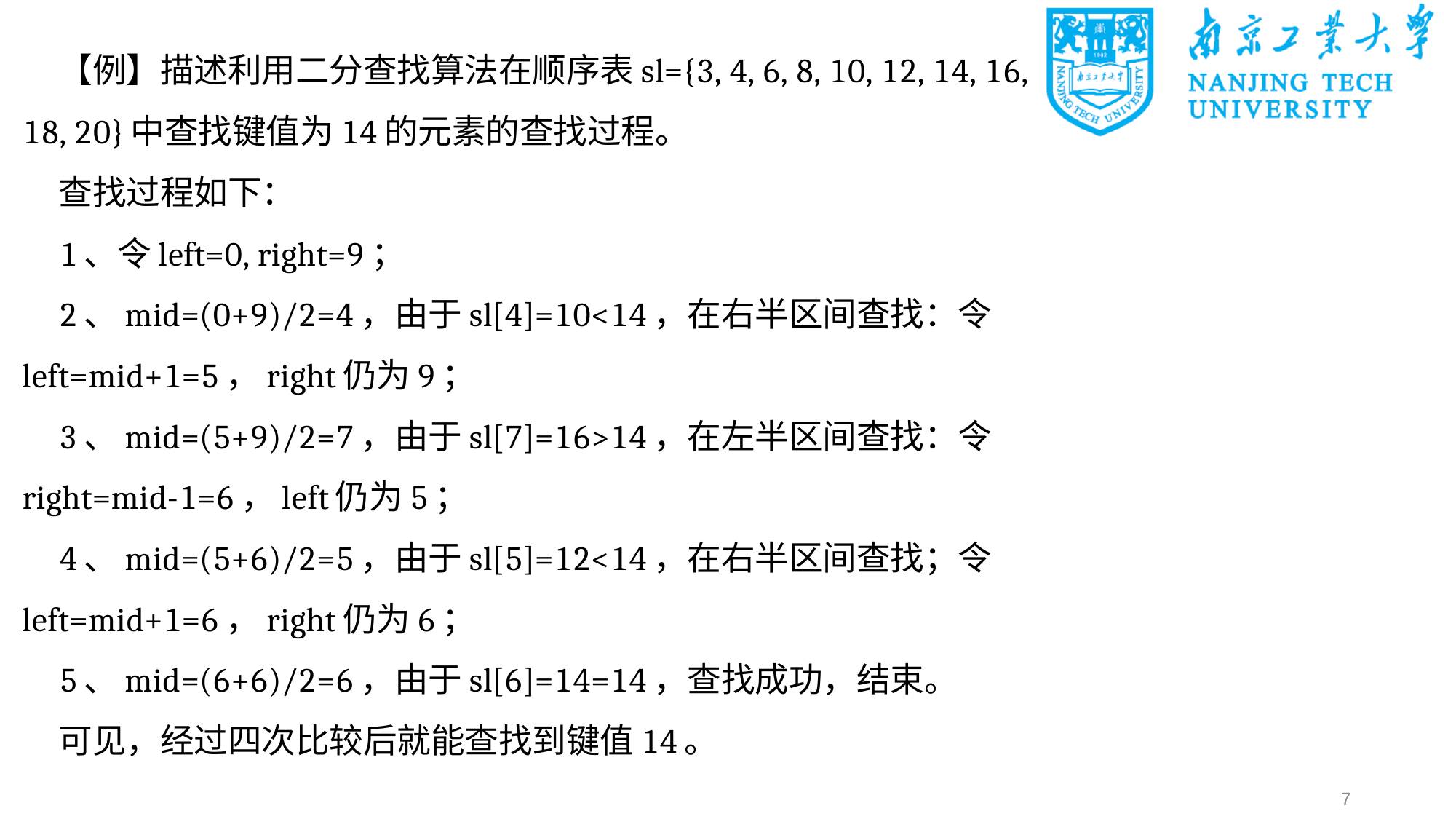

【例】描述利用二分查找算法在顺序表sl={3, 4, 6, 8, 10, 12, 14, 16, 18, 20}中查找键值为14的元素的查找过程。
查找过程如下：
1、令left=0, right=9；
2、mid=(0+9)/2=4，由于sl[4]=10<14，在右半区间查找：令left=mid+1=5，right仍为9；
3、mid=(5+9)/2=7，由于sl[7]=16>14，在左半区间查找：令right=mid-1=6，left仍为5；
4、mid=(5+6)/2=5，由于sl[5]=12<14，在右半区间查找；令left=mid+1=6，right仍为6；
5、mid=(6+6)/2=6，由于sl[6]=14=14，查找成功，结束。
可见，经过四次比较后就能查找到键值14。
7